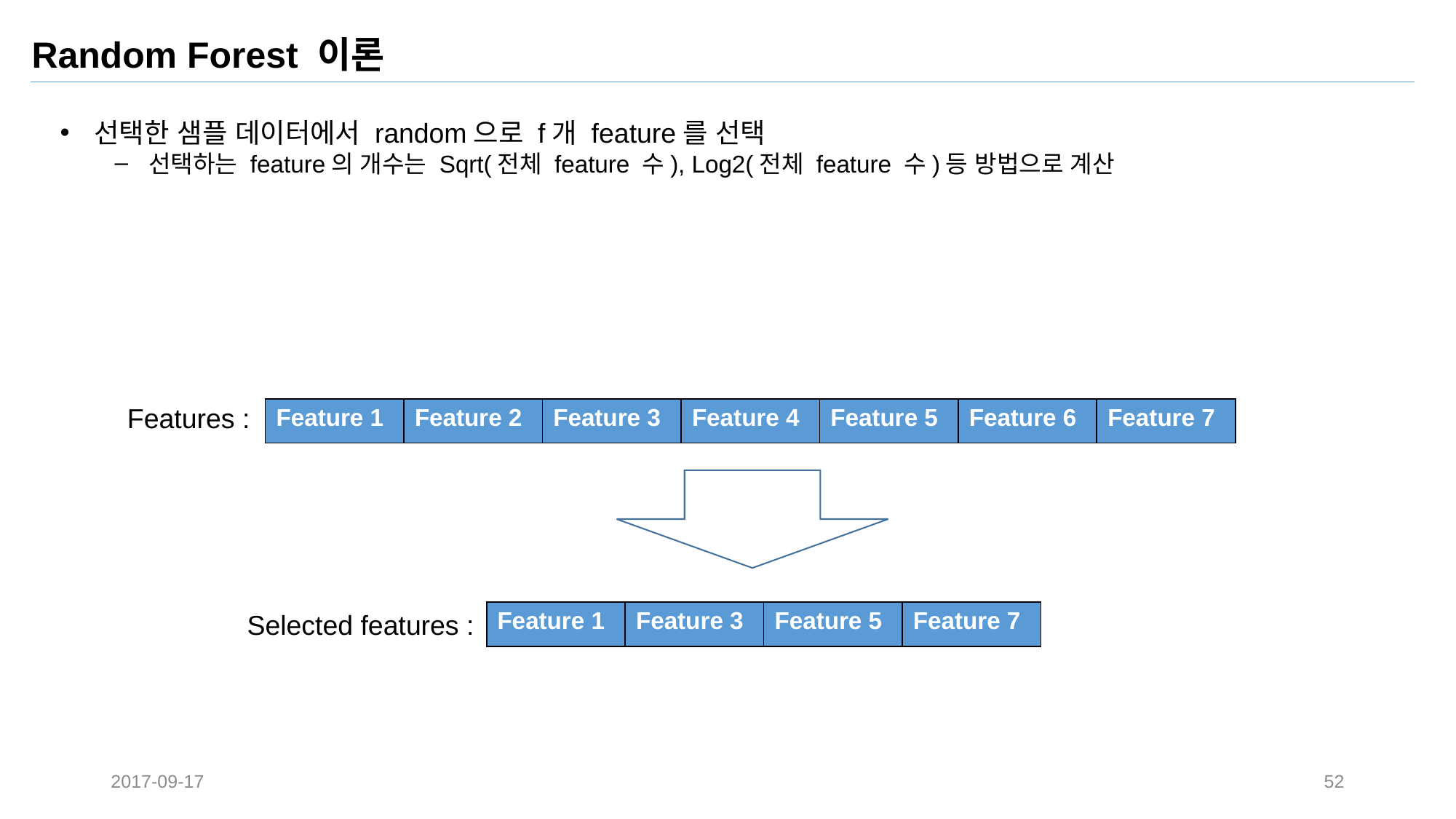

Random Forest 이론
선택한 샘플 데이터에서 random으로 f개 feature를 선택
선택하는 feature의 개수는 Sqrt(전체 feature 수), Log2(전체 feature 수)등 방법으로 계산
Features :

Selected features :
| Feature 1 | Feature 2 | Feature 3 | Feature 4 | Feature 5 | Feature 6 | Feature 7 |
| --- | --- | --- | --- | --- | --- | --- |
| Feature 1 | Feature 3 | Feature 5 | Feature 7 |
| --- | --- | --- | --- |
2017-09-17
52